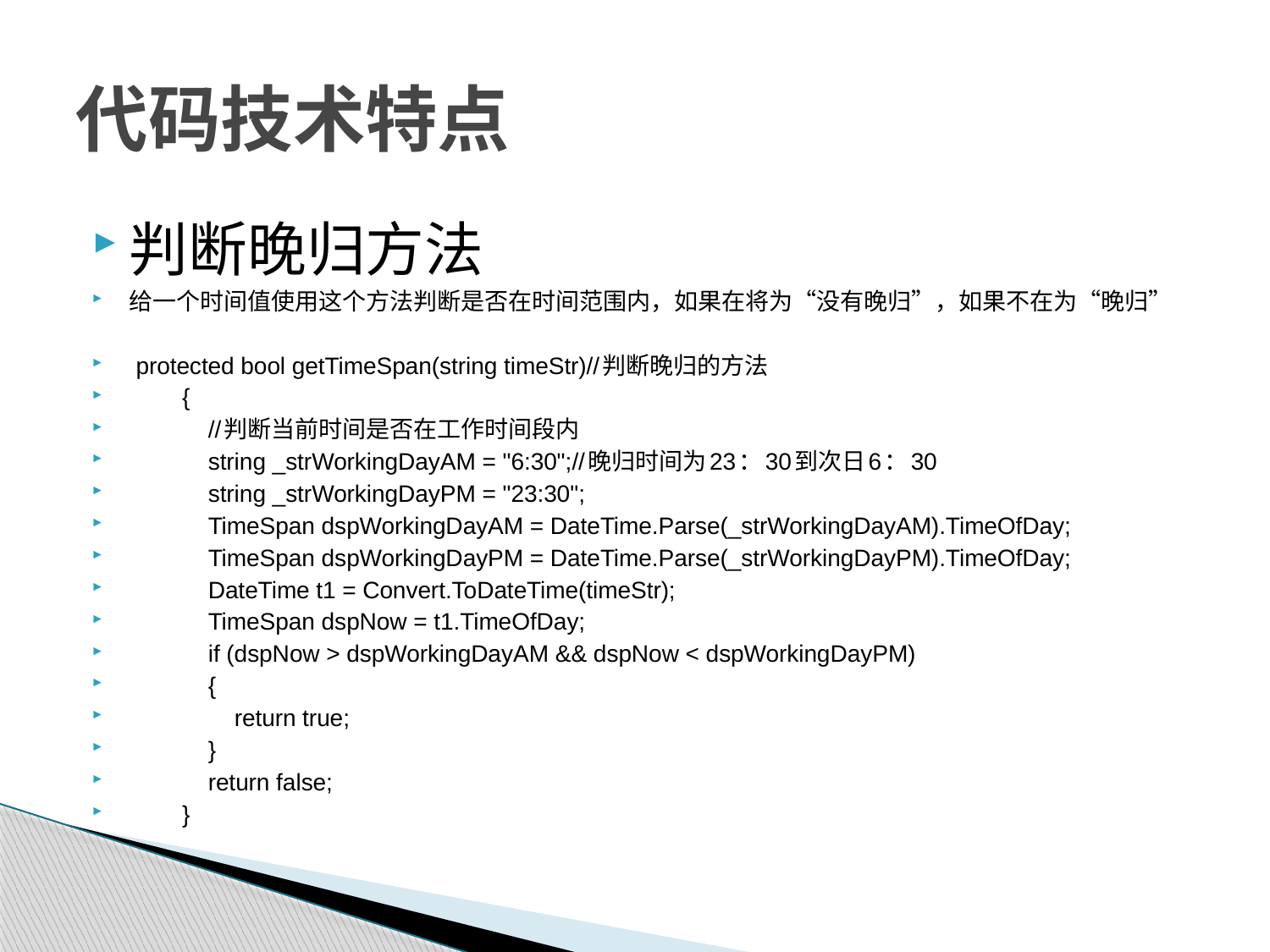

# 代码技术特点
判断晚归方法
给一个时间值使用这个方法判断是否在时间范围内，如果在将为“没有晚归”，如果不在为“晚归”

 protected bool getTimeSpan(string timeStr)//判断晚归的方法
        {
            //判断当前时间是否在工作时间段内
            string _strWorkingDayAM = "6:30";//晚归时间为23：30到次日6：30
            string _strWorkingDayPM = "23:30";
            TimeSpan dspWorkingDayAM = DateTime.Parse(_strWorkingDayAM).TimeOfDay;
            TimeSpan dspWorkingDayPM = DateTime.Parse(_strWorkingDayPM).TimeOfDay;
            DateTime t1 = Convert.ToDateTime(timeStr);
            TimeSpan dspNow = t1.TimeOfDay;
            if (dspNow > dspWorkingDayAM && dspNow < dspWorkingDayPM)
            {
                return true;
            }
            return false;
        }